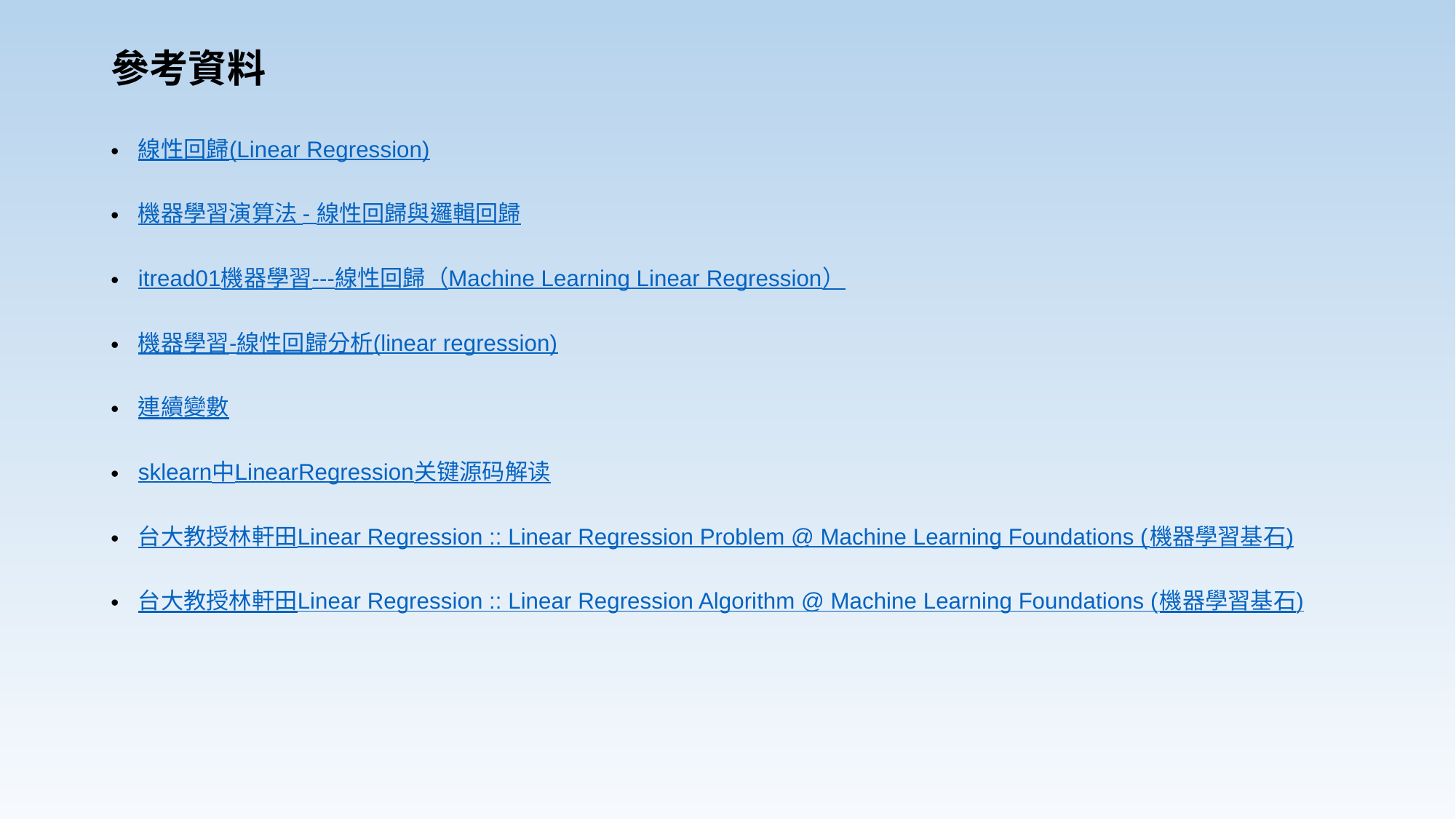

# 參考資料
線性回歸(Linear Regression)
機器學習演算法 - 線性回歸與邏輯回歸
itread01機器學習---線性回歸（Machine Learning Linear Regression）
機器學習-線性回歸分析(linear regression)
連續變數
sklearn中LinearRegression关键源码解读
台大教授林軒田Linear Regression :: Linear Regression Problem @ Machine Learning Foundations (機器學習基石)
台大教授林軒田Linear Regression :: Linear Regression Algorithm @ Machine Learning Foundations (機器學習基石)